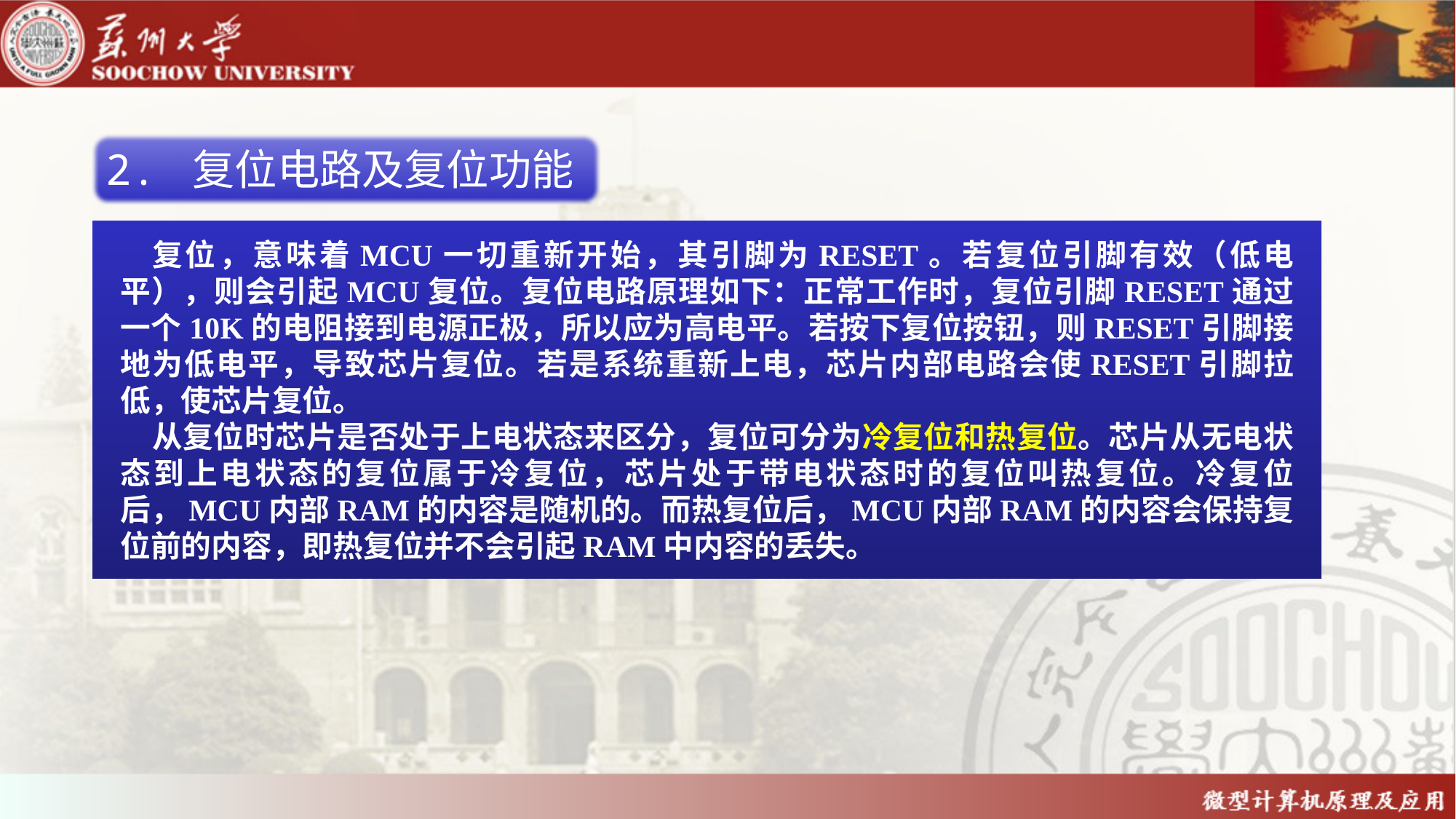

2. 复位电路及复位功能
复位，意味着MCU一切重新开始，其引脚为RESET。若复位引脚有效（低电平），则会引起MCU复位。复位电路原理如下：正常工作时，复位引脚RESET通过一个10K的电阻接到电源正极，所以应为高电平。若按下复位按钮，则RESET引脚接地为低电平，导致芯片复位。若是系统重新上电，芯片内部电路会使RESET引脚拉低，使芯片复位。
从复位时芯片是否处于上电状态来区分，复位可分为冷复位和热复位。芯片从无电状态到上电状态的复位属于冷复位，芯片处于带电状态时的复位叫热复位。冷复位后，MCU内部RAM的内容是随机的。而热复位后，MCU内部RAM的内容会保持复位前的内容，即热复位并不会引起RAM中内容的丢失。